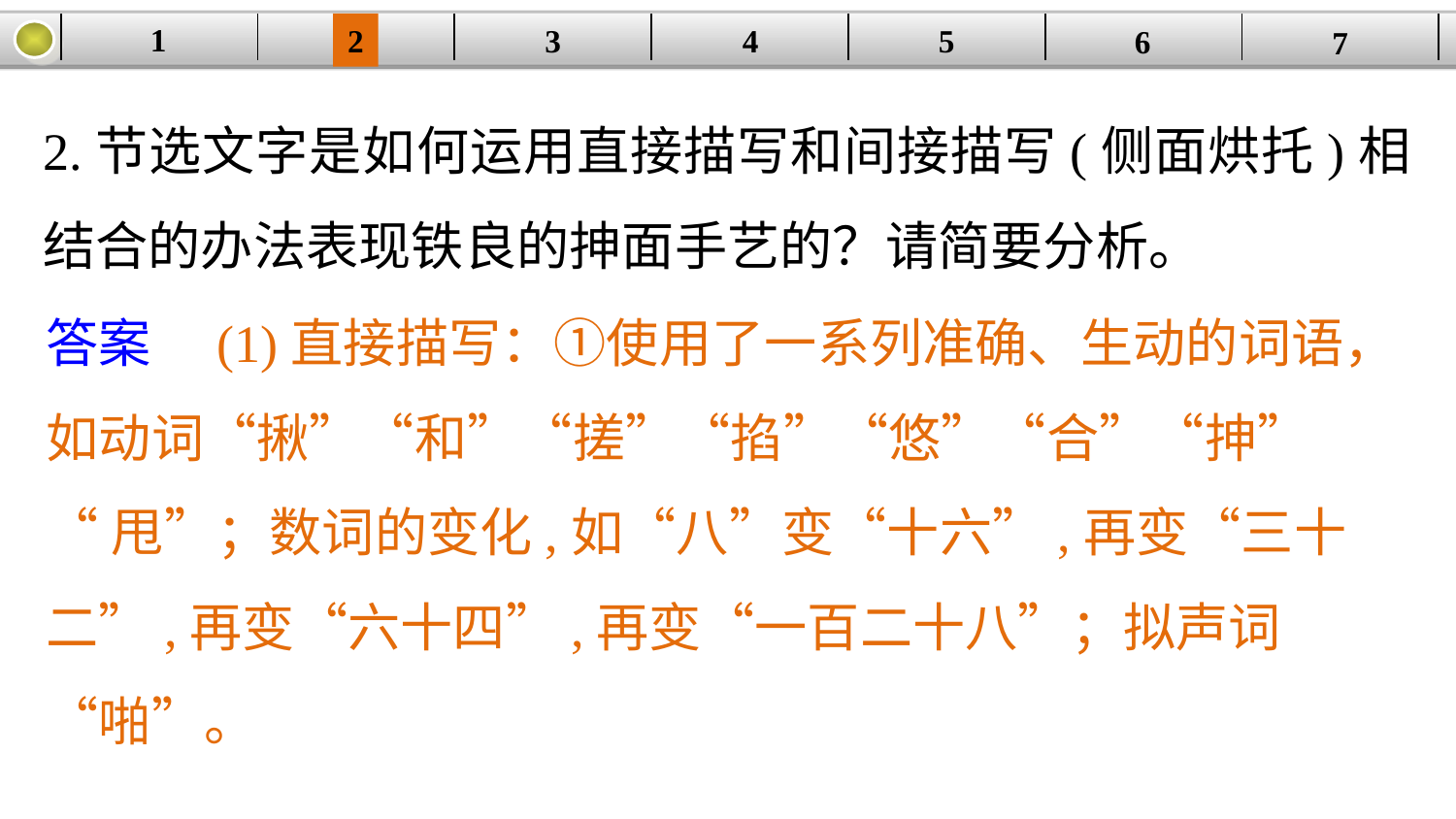

1
5
3
2
|  |  |  |  |  |  |  |
| --- | --- | --- | --- | --- | --- | --- |
4
6
7

2.节选文字是如何运用直接描写和间接描写(侧面烘托)相结合的办法表现铁良的抻面手艺的？请简要分析。
答案　(1)直接描写：①使用了一系列准确、生动的词语，如动词“揪”“和”“搓”“掐”“悠”“合”“抻”
“甩”；数词的变化,如“八”变“十六”,再变“三十二”,再变“六十四”,再变“一百二十八”；拟声词“啪”。